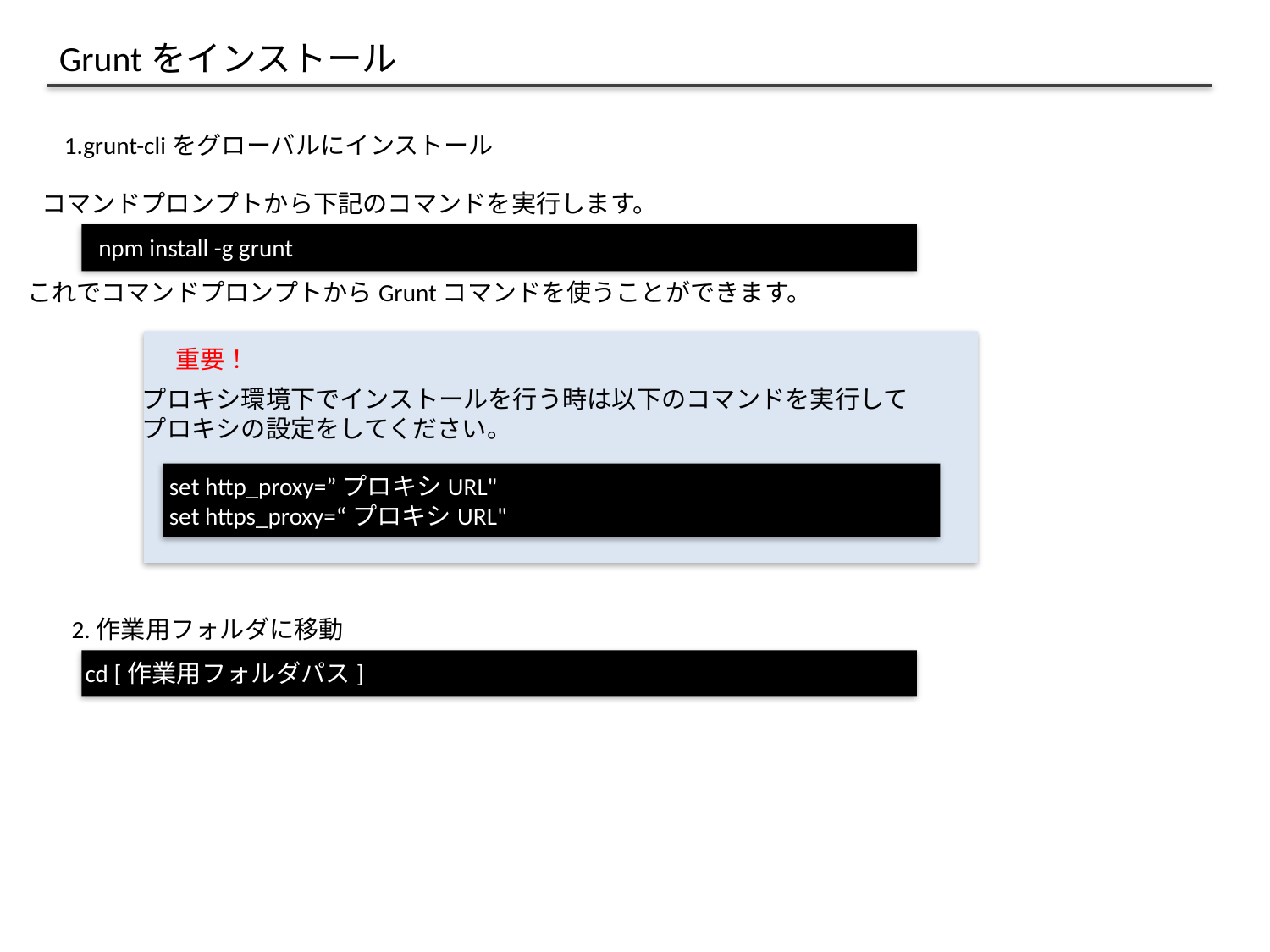

Gruntをインストール
1.grunt-cliをグローバルにインストール
コマンドプロンプトから下記のコマンドを実行します。

npm install -g grunt
これでコマンドプロンプトからGruntコマンドを使うことができます。

重要！
プロキシ環境下でインストールを行う時は以下のコマンドを実行して
プロキシの設定をしてください。

set http_proxy=”プロキシURL"
set https_proxy=“プロキシURL"
2.作業用フォルダに移動

cd [作業用フォルダパス]